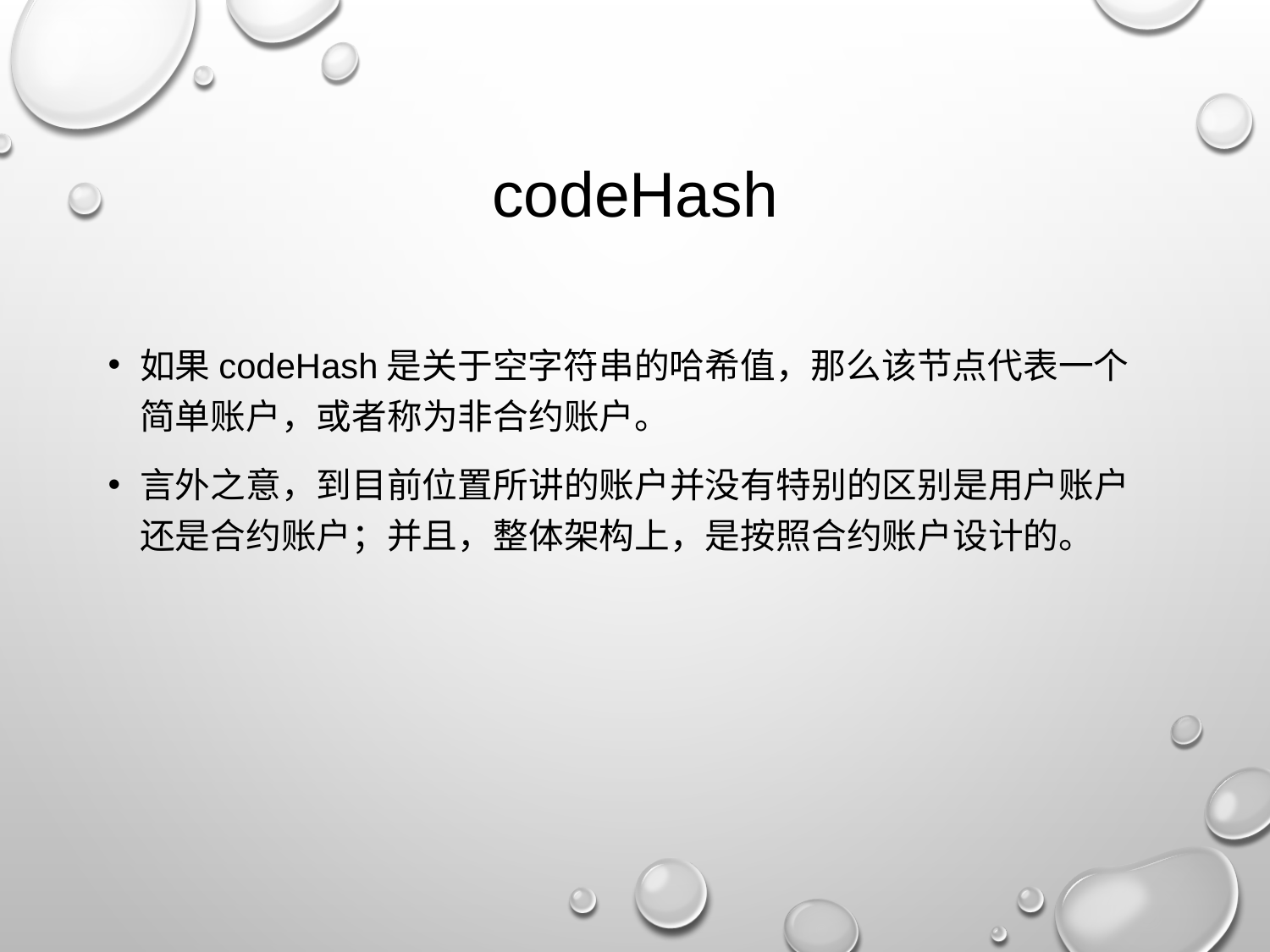

# codeHash
如果codeHash是关于空字符串的哈希值，那么该节点代表一个简单账户，或者称为非合约账户。
言外之意，到目前位置所讲的账户并没有特别的区别是用户账户还是合约账户；并且，整体架构上，是按照合约账户设计的。